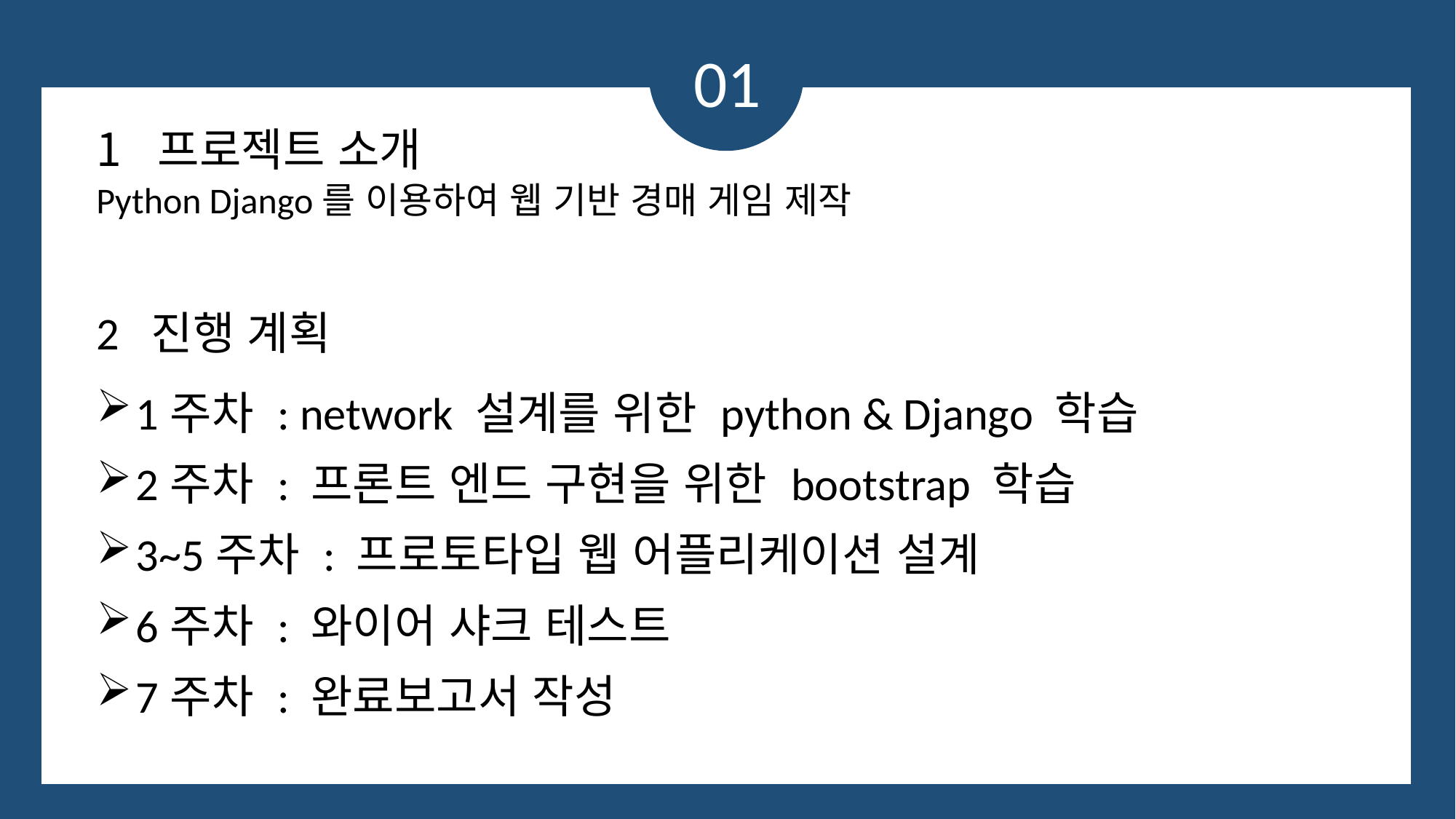

01

프로젝트 소개

Python Django를 이용하여 웹 기반 경매 게임 제작

2  진행 계획
1주차 : network 설계를 위한 python & Django 학습
2주차 : 프론트 엔드 구현을 위한 bootstrap 학습
3~5주차 : 프로토타입 웹 어플리케이션 설계
6주차 : 와이어 샤크 테스트
7주차 : 완료보고서 작성